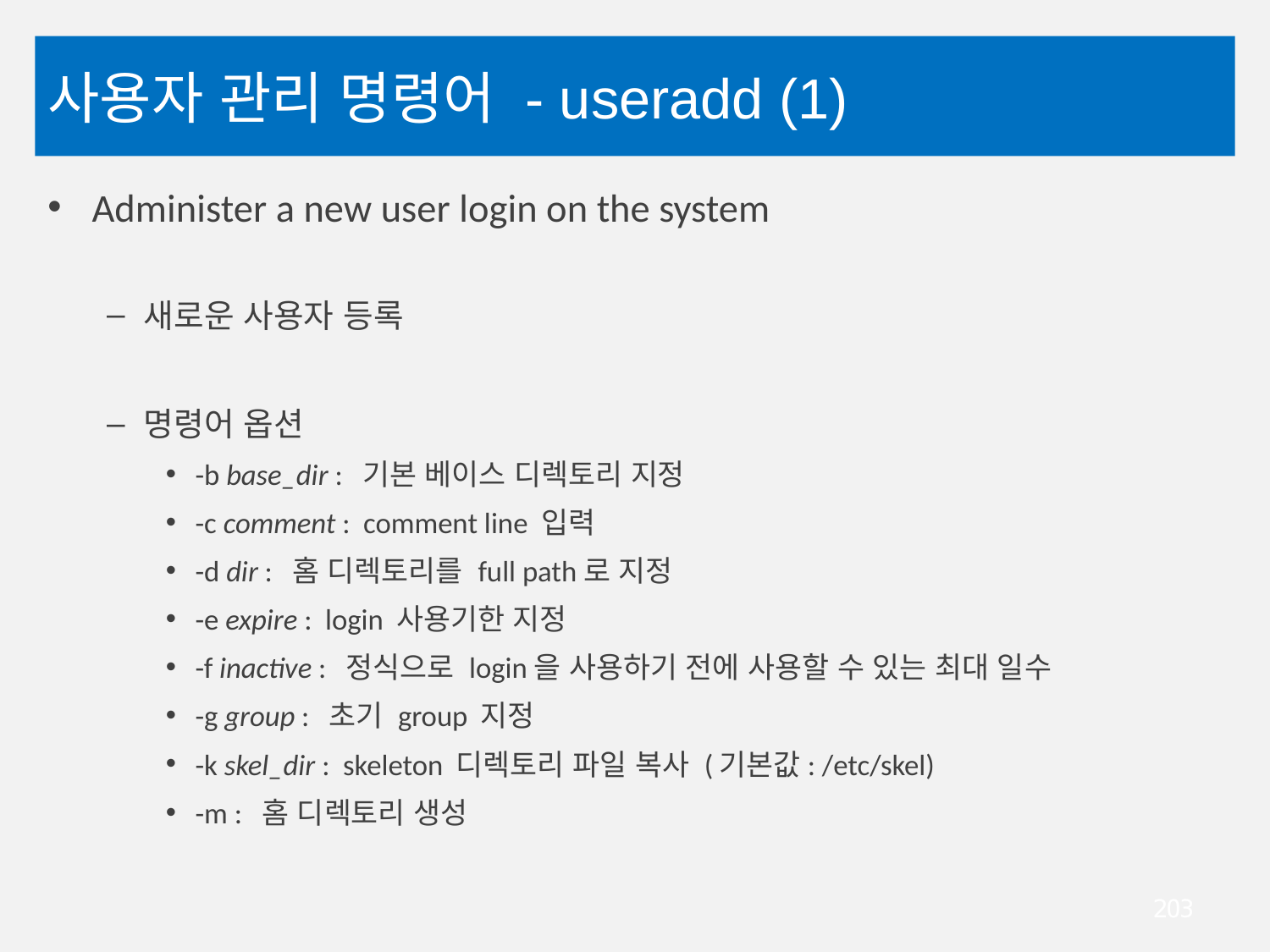

# 사용자 관리 명령어 - useradd (1)
Administer a new user login on the system

새로운 사용자 등록

명령어 옵션
-b base_dir :  기본 베이스 디렉토리 지정
-c comment :  comment line 입력
-d dir :  홈 디렉토리를 full path로 지정
-e expire :  login 사용기한 지정
-f inactive :  정식으로 login을 사용하기 전에 사용할 수 있는 최대 일수
-g group :  초기 group 지정
-k skel_dir :  skeleton 디렉토리 파일 복사 (기본값: /etc/skel)
-m :  홈 디렉토리 생성
203